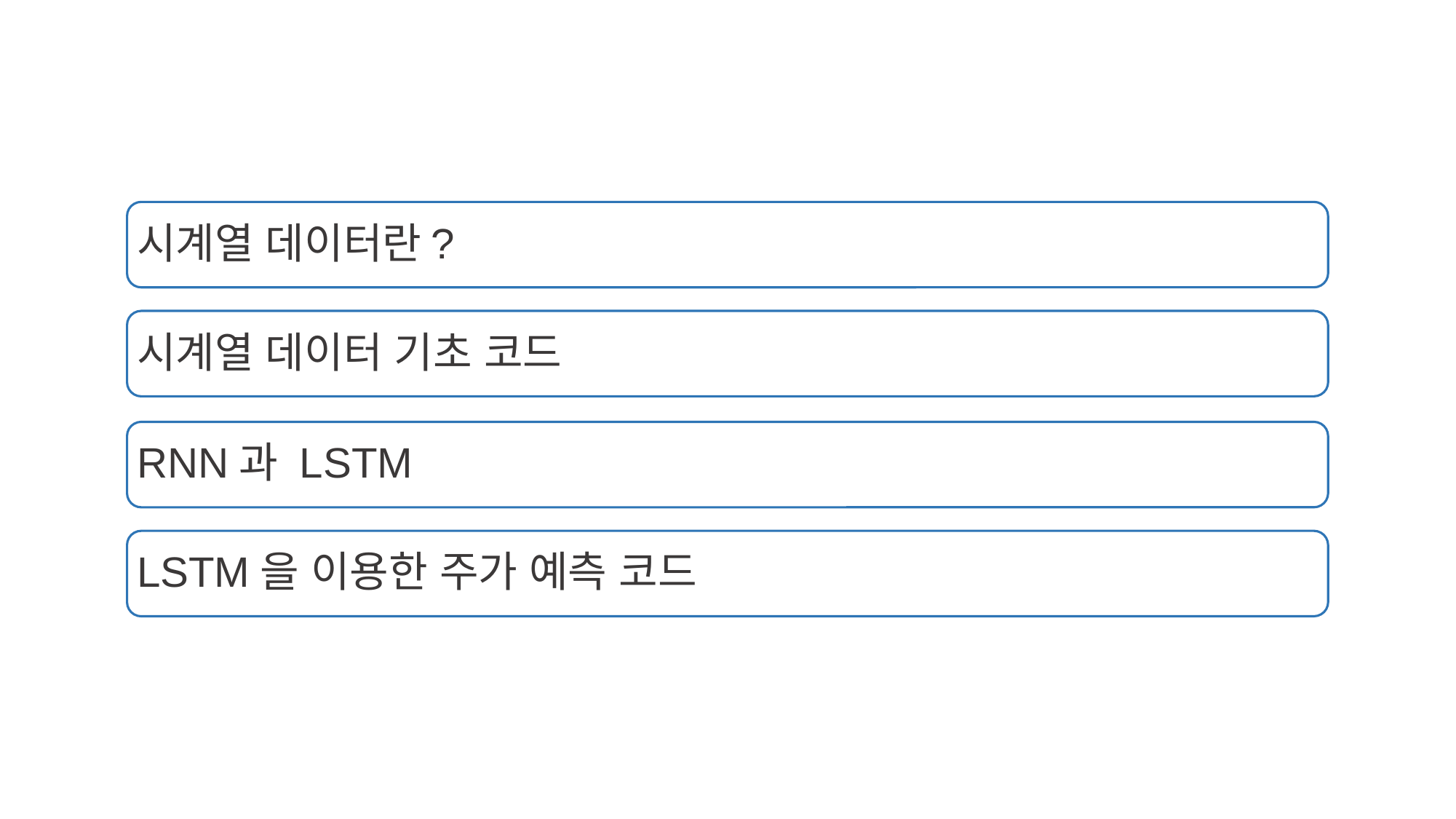

시계열 데이터란?
시계열 데이터 기초 코드
RNN과 LSTM
LSTM을 이용한 주가 예측 코드